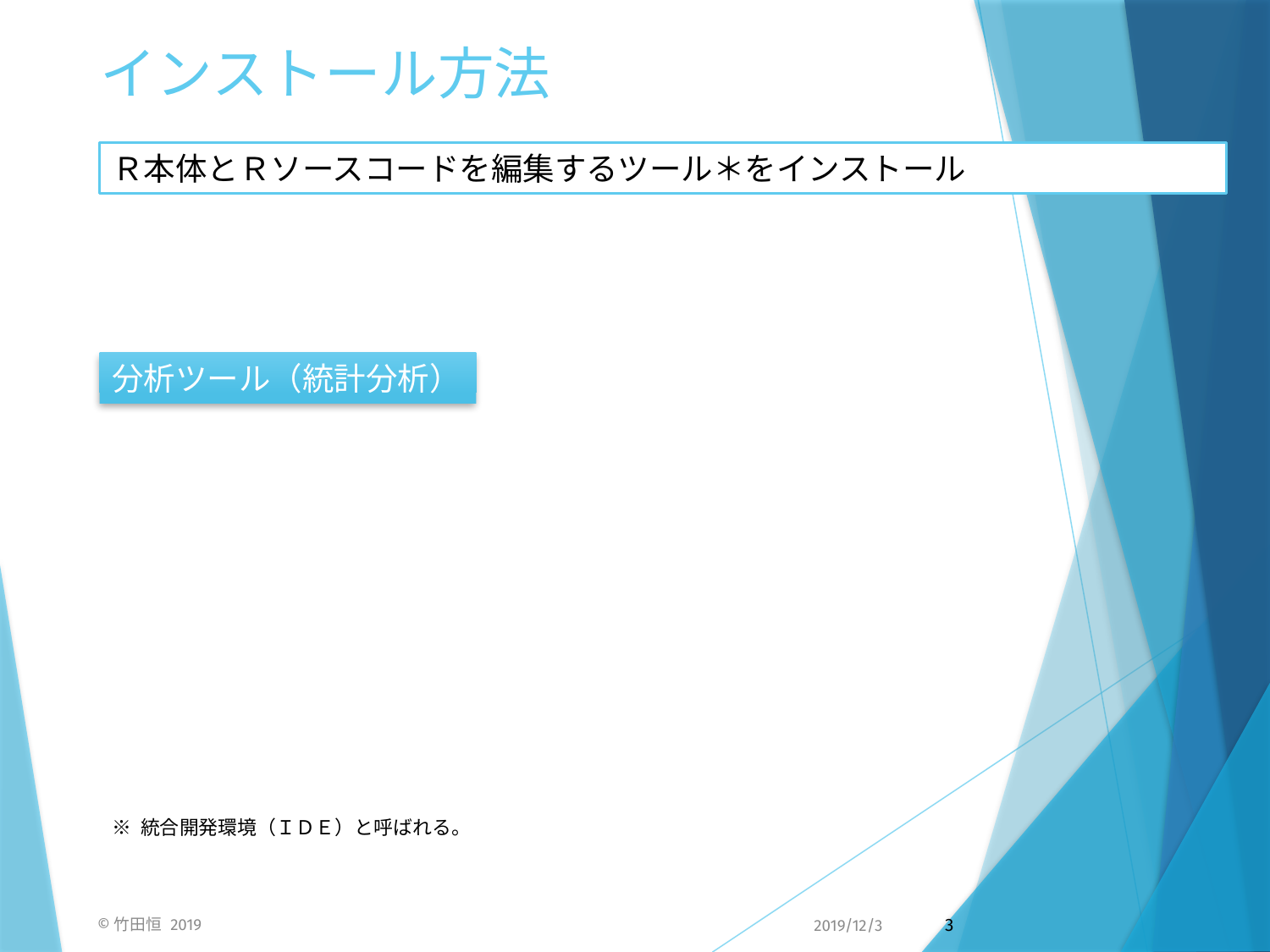

# インストール方法
Ｒ本体とＲソースコードを編集するツール＊をインストール
分析ツール（統計分析）
※ 統合開発環境（ＩＤＥ）と呼ばれる。
3
©竹田恒 2019
2019/12/3